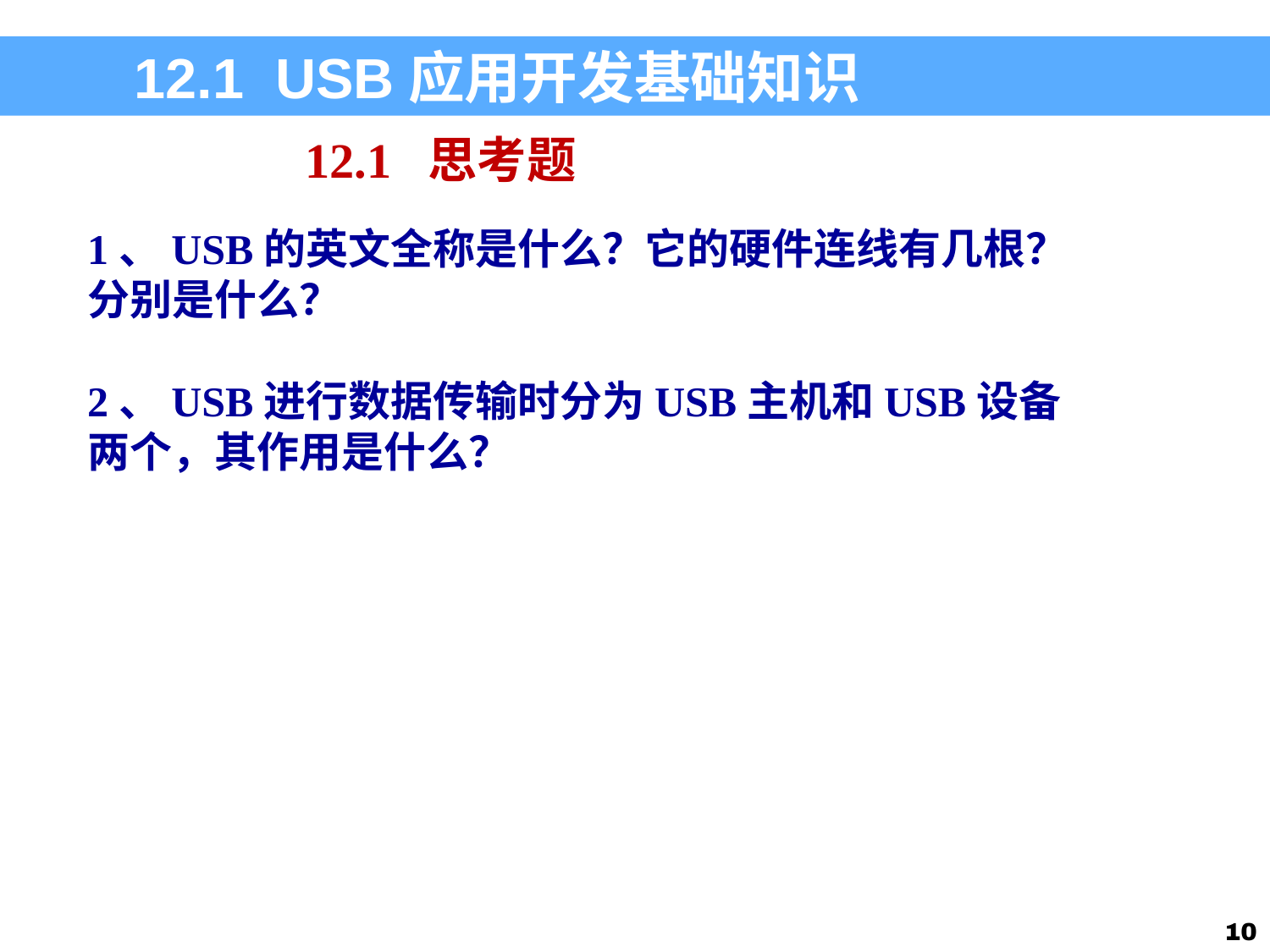

12.1  USB应用开发基础知识
12.1  思考题
1、USB的英文全称是什么？它的硬件连线有几根？分别是什么？

2、USB进行数据传输时分为USB主机和USB设备两个，其作用是什么？

10